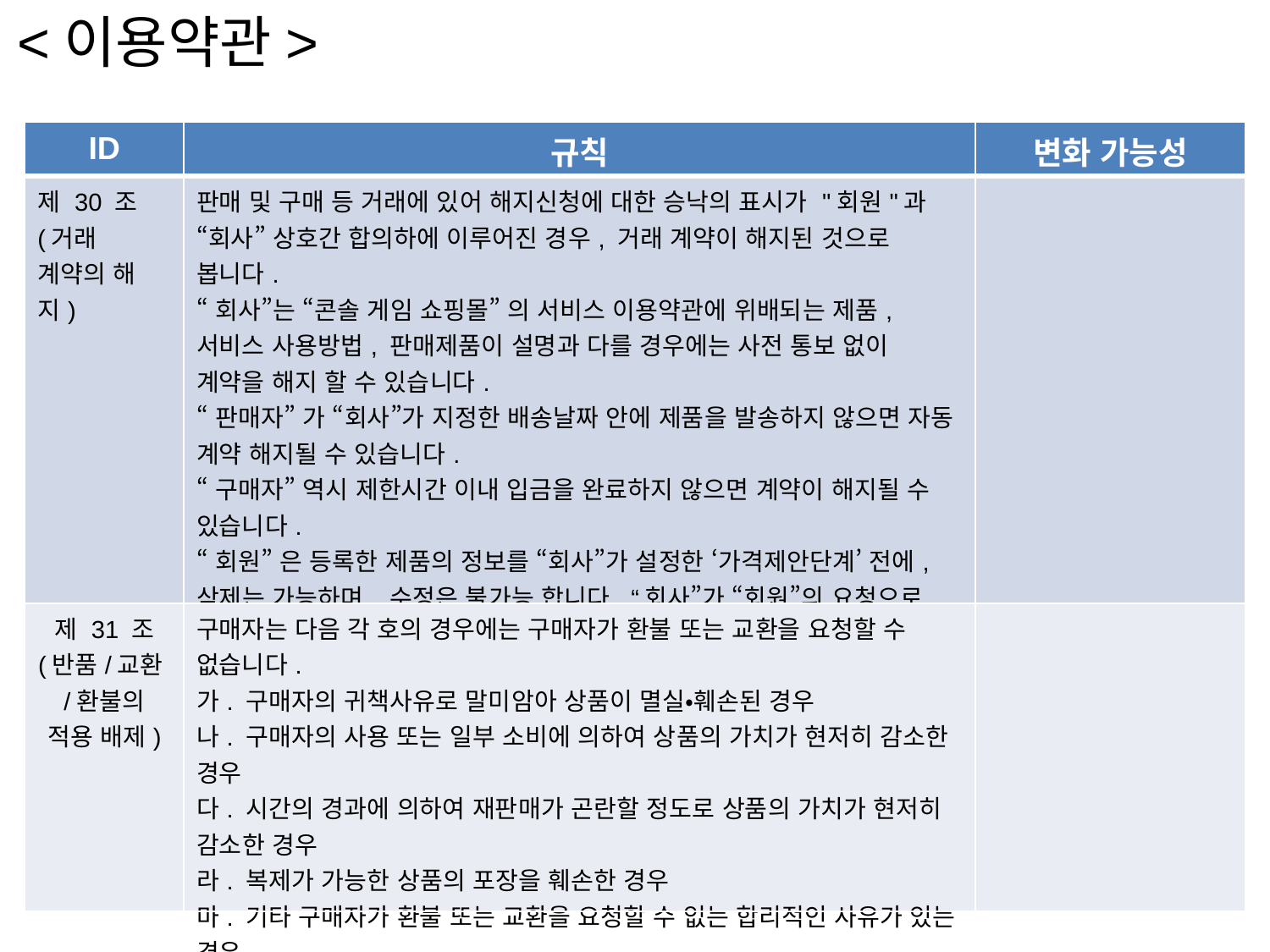

<이용약관>
| ID | 규칙 | 변화 가능성 |
| --- | --- | --- |
| 제 30 조 (거래 계약의 해지) | 판매 및 구매 등 거래에 있어 해지신청에 대한 승낙의 표시가 "회원"과 “회사” 상호간 합의하에 이루어진 경우, 거래 계약이 해지된 것으로 봅니다. “회사”는 “콘솔 게임 쇼핑몰” 의 서비스 이용약관에 위배되는 제품, 서비스 사용방법, 판매제품이 설명과 다를 경우에는 사전 통보 없이 계약을 해지 할 수 있습니다. “판매자” 가 “회사”가 지정한 배송날짜 안에 제품을 발송하지 않으면 자동 계약 해지될 수 있습니다. “구매자” 역시 제한시간 이내 입금을 완료하지 않으면 계약이 해지될 수 있습니다. “회원” 은 등록한 제품의 정보를 “회사”가 설정한 ‘가격제안단계’ 전에, 삭제는 가능하며, 수정은 불가능 합니다. “회사”가 “회원”의 요청으로 등록제품을 삭제함과 동시에 계약은 해지됩니다. |  |
| 제 31 조 (반품/교환/환불의 적용 배제) | 구매자는 다음 각 호의 경우에는 구매자가 환불 또는 교환을 요청할 수 없습니다. 가. 구매자의 귀책사유로 말미암아 상품이 멸실•훼손된 경우 나. 구매자의 사용 또는 일부 소비에 의하여 상품의 가치가 현저히 감소한 경우 다. 시간의 경과에 의하여 재판매가 곤란할 정도로 상품의 가치가 현저히 감소한 경우 라. 복제가 가능한 상품의 포장을 훼손한 경우 마. 기타 구매자가 환불 또는 교환을 요청할 수 없는 합리적인 사유가 있는 경우 |  |